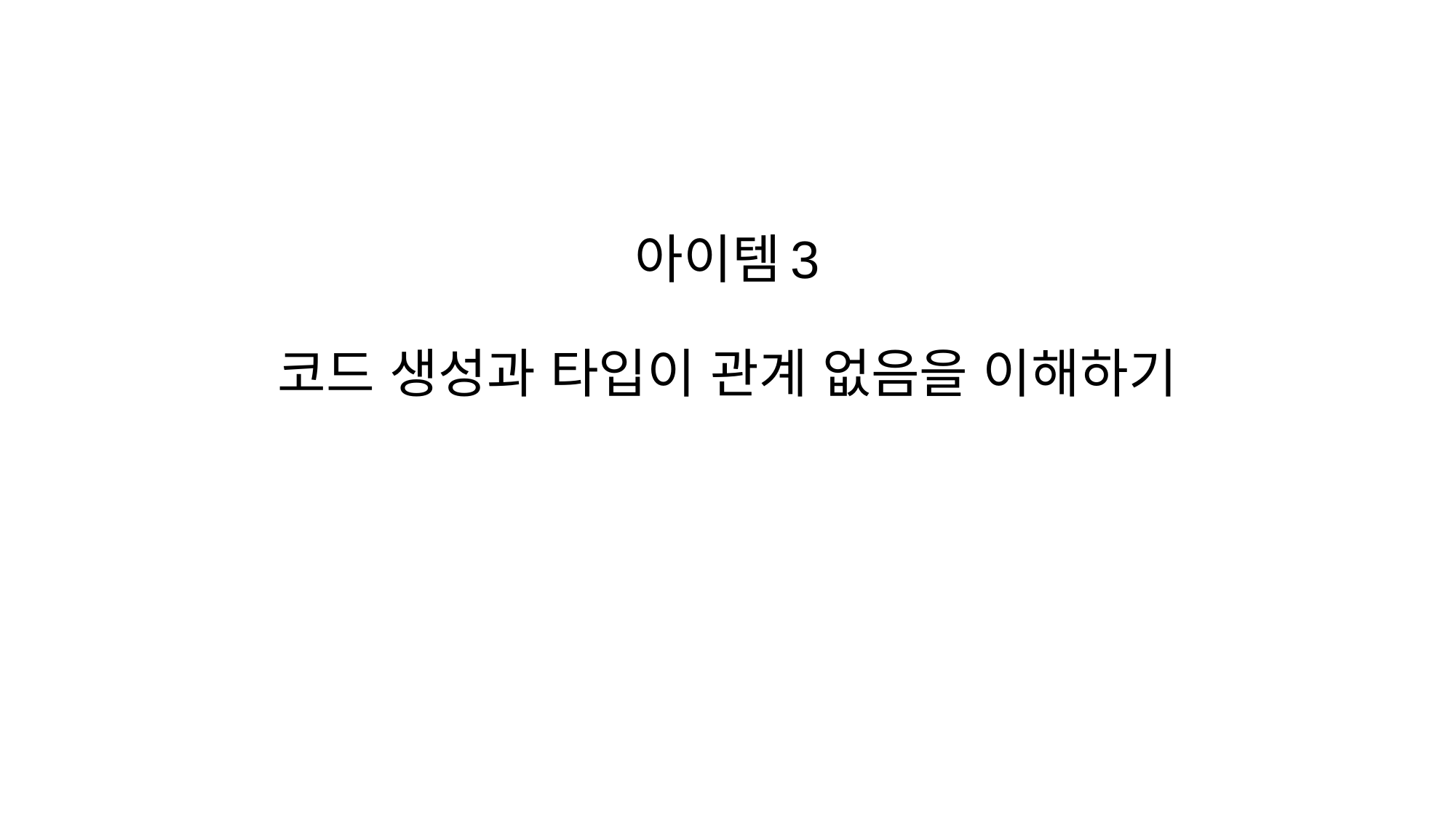

# 아이템3 코드 생성과 타입이 관계 없음을 이해하기